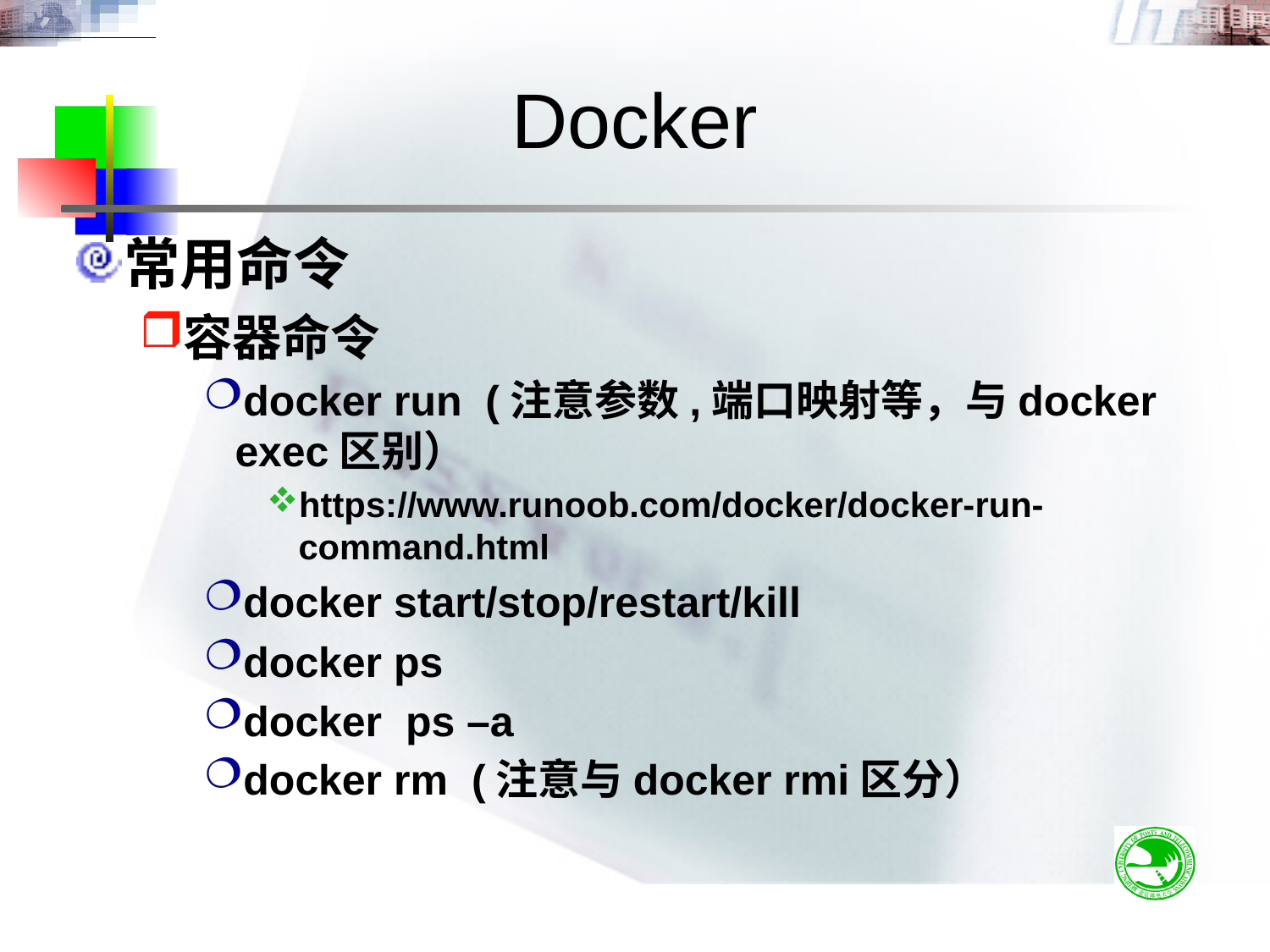

# Docker
常用命令
容器命令
docker run  (注意参数,端口映射等，与docker exec区别）
https://www.runoob.com/docker/docker-run-command.html
docker start/stop/restart/kill
docker ps
docker  ps –a
docker rm  (注意与docker rmi区分）